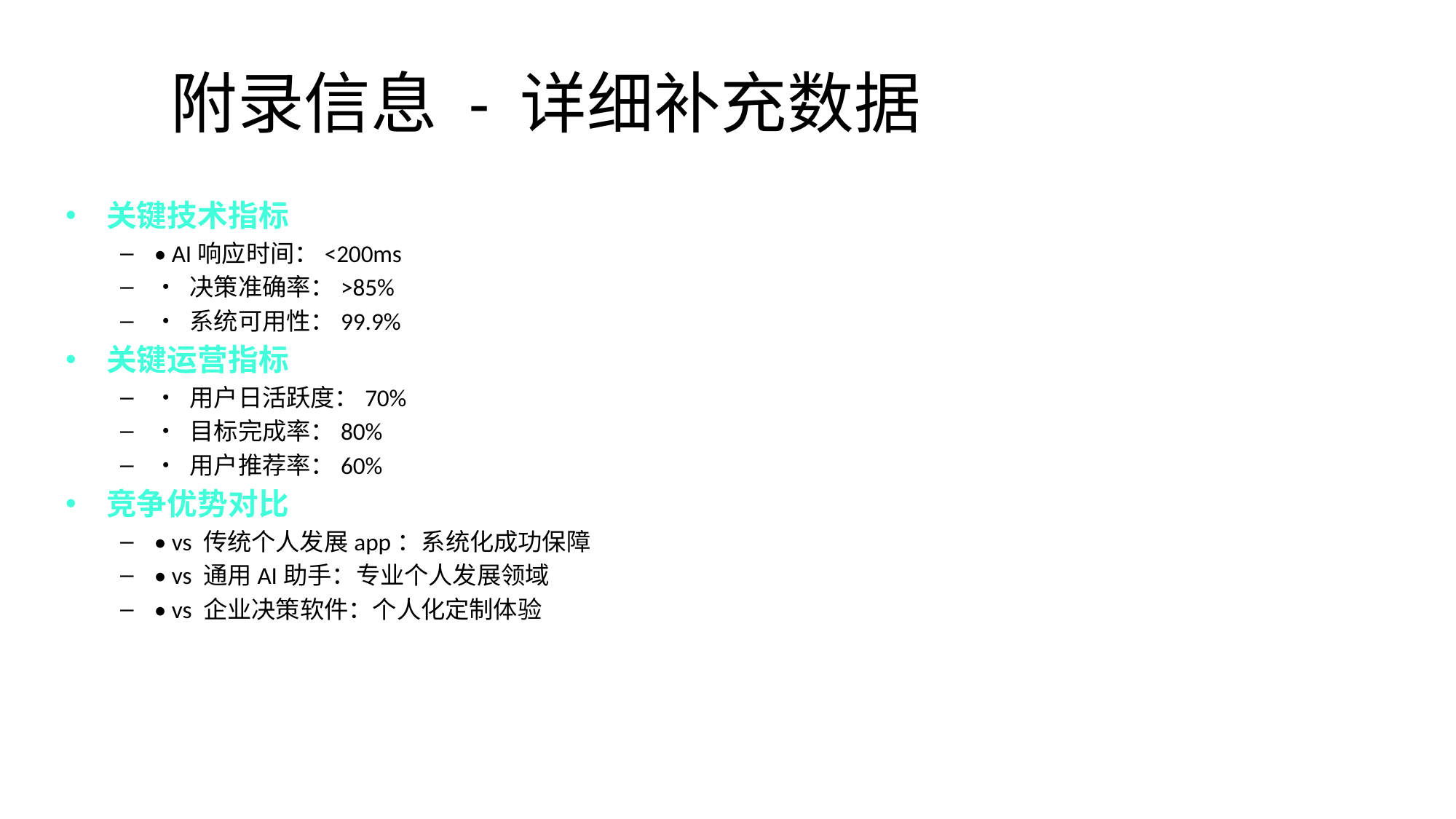

# 附录信息 - 详细补充数据
关键技术指标
• AI响应时间：<200ms
• 决策准确率：>85%
• 系统可用性：99.9%
关键运营指标
• 用户日活跃度：70%
• 目标完成率：80%
• 用户推荐率：60%
竞争优势对比
• vs 传统个人发展app：系统化成功保障
• vs 通用AI助手：专业个人发展领域
• vs 企业决策软件：个人化定制体验